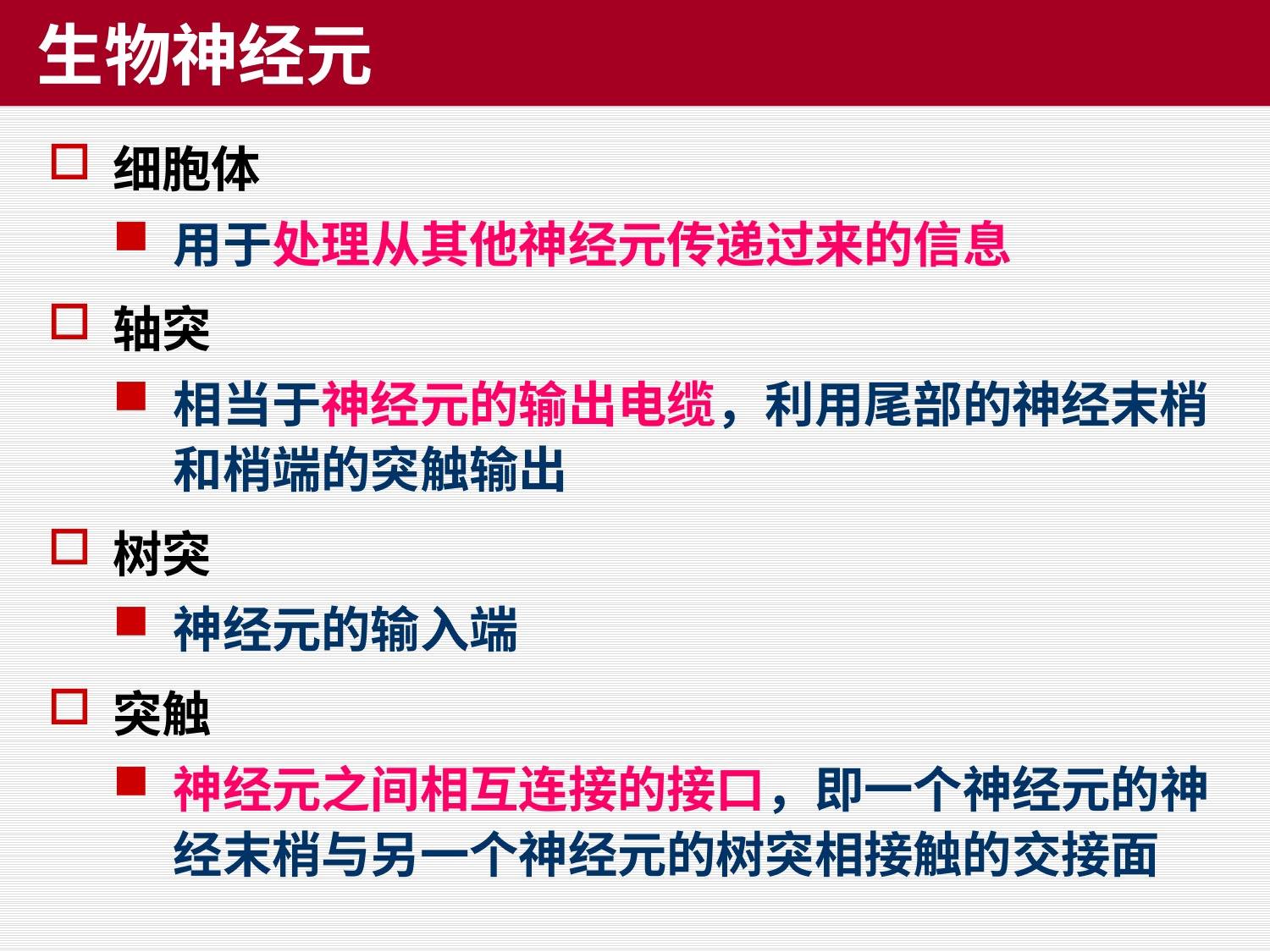

# 生物神经元
细胞体
用于处理从其他神经元传递过来的信息
轴突
相当于神经元的输出电缆，利用尾部的神经末梢和梢端的突触输出
树突
神经元的输入端
突触
神经元之间相互连接的接口，即一个神经元的神经末梢与另一个神经元的树突相接触的交接面